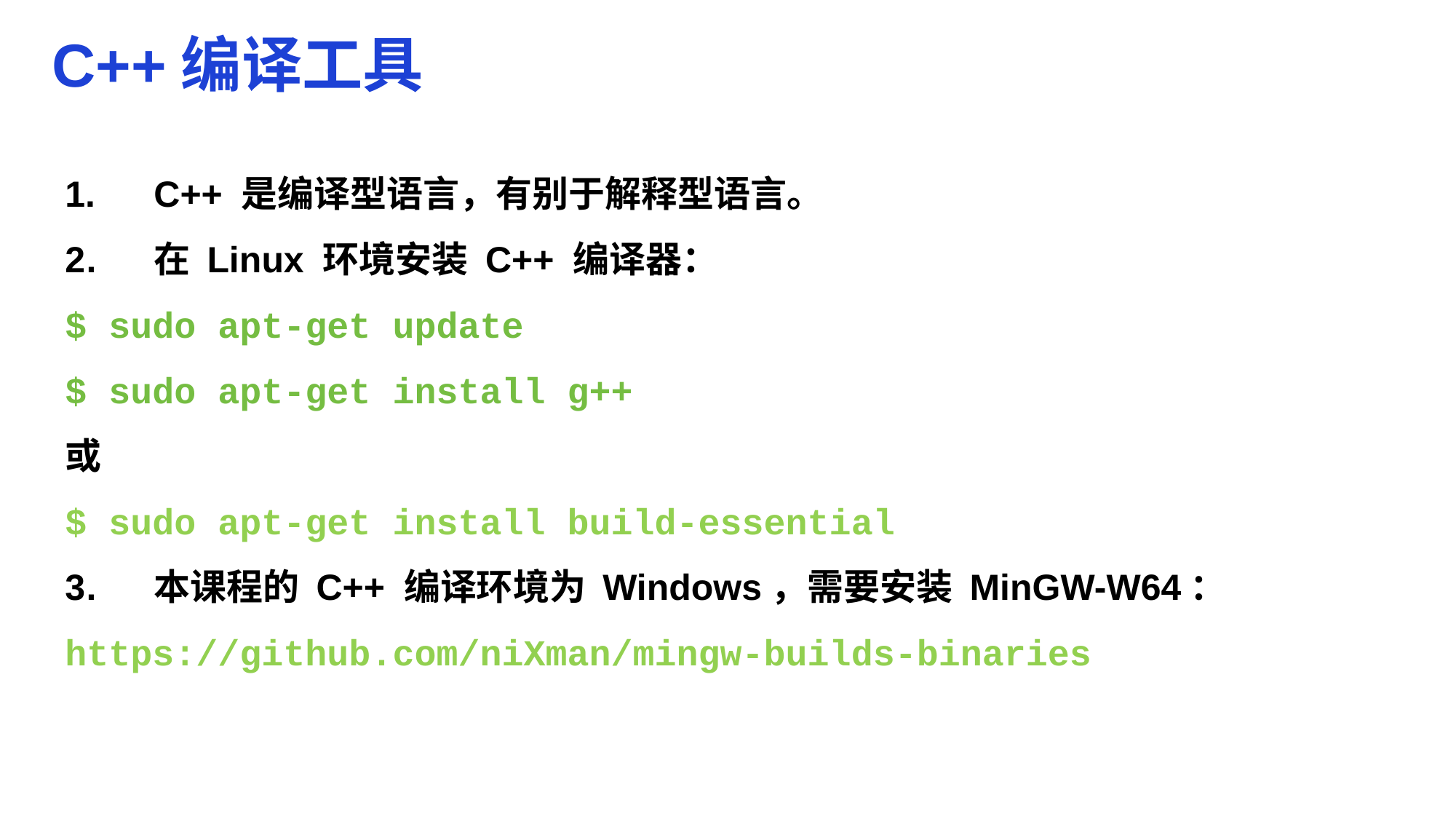

C++编译工具
C++ 是编译型语言，有别于解释型语言。
在 Linux 环境安装 C++ 编译器：
$ sudo apt-get update
$ sudo apt-get install g++
或
$ sudo apt-get install build-essential
本课程的 C++ 编译环境为 Windows，需要安装 MinGW-W64：
https://github.com/niXman/mingw-builds-binaries
2017